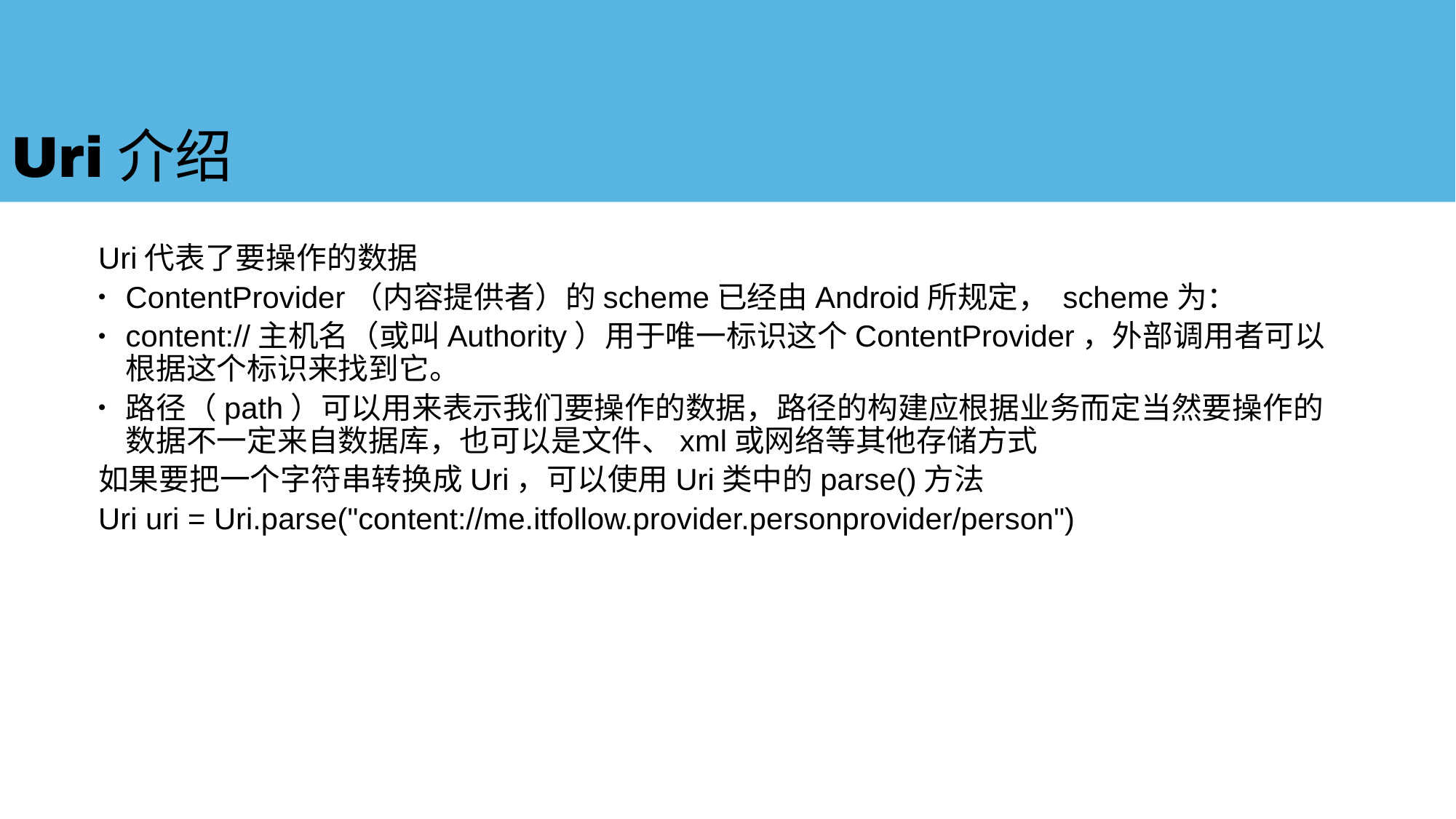

# Uri介绍
Uri代表了要操作的数据
ContentProvider（内容提供者）的scheme已经由Android所规定， scheme为：
content://主机名（或叫Authority）用于唯一标识这个ContentProvider，外部调用者可以根据这个标识来找到它。
路径（path）可以用来表示我们要操作的数据，路径的构建应根据业务而定当然要操作的数据不一定来自数据库，也可以是文件、xml或网络等其他存储方式
如果要把一个字符串转换成Uri，可以使用Uri类中的parse()方法
Uri uri = Uri.parse("content://me.itfollow.provider.personprovider/person")